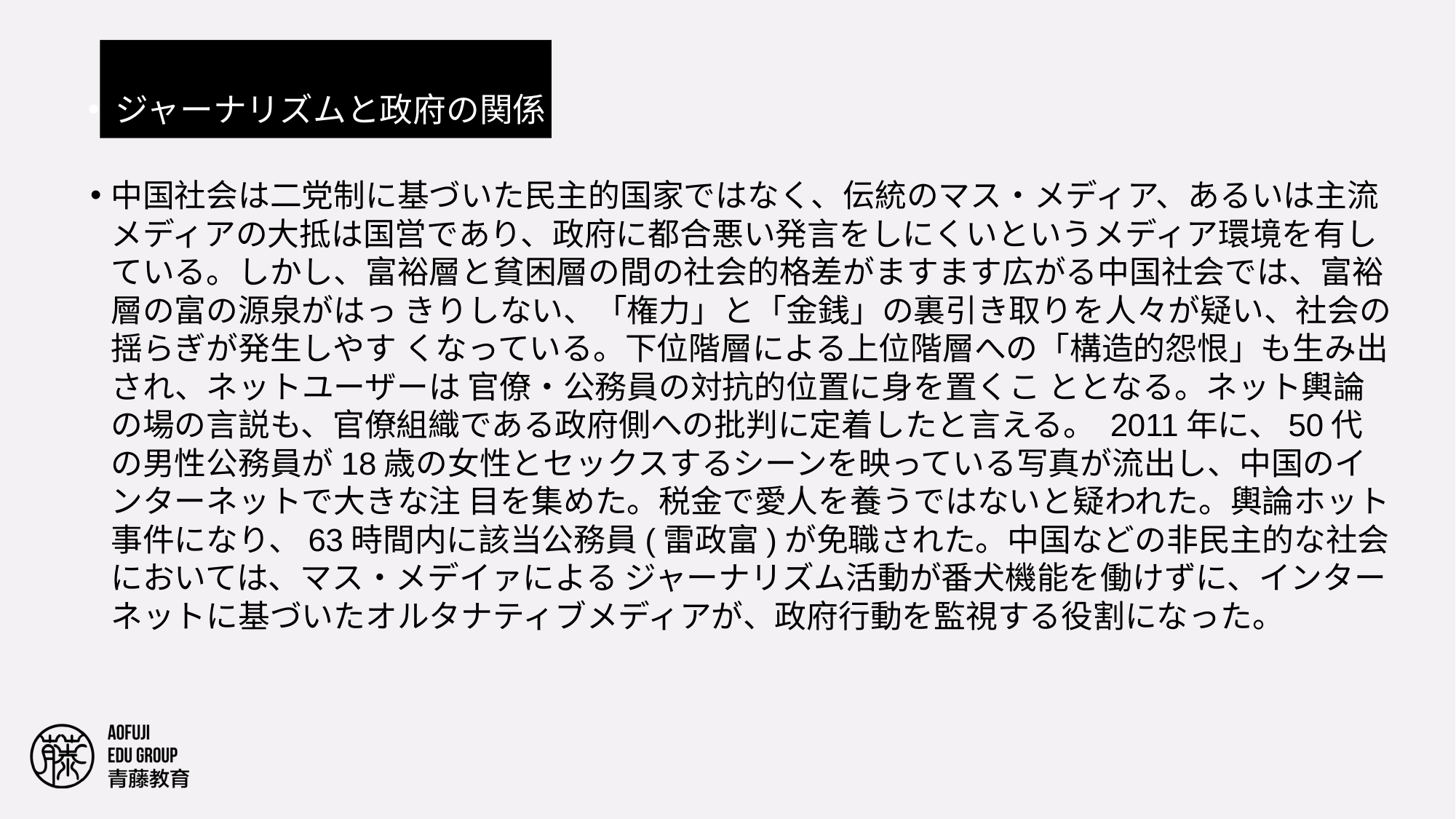

#

ジャーナリズムと政府の関係
中国社会は二党制に基づいた民主的国家ではなく、伝統のマス・メディア、あるいは主流メディアの大抵は国営であり、政府に都合悪い発言をしにくいというメディア環境を有している。しかし、富裕層と貧困層の間の社会的格差がますます広がる中国社会では、富裕層の富の源泉がはっ きりしない、「権力」と「金銭」の裏引き取りを人々が疑い、社会の揺らぎが発生しやす くなっている。下位階層による上位階層への「構造的怨恨」も生み出され、ネットユーザーは 官僚・公務員の対抗的位置に身を置くこ ととなる。ネット輿論の場の言説も、官僚組織である政府側への批判に定着したと言える。 2011年に、50代の男性公務員が18歳の女性とセックスするシーンを映っている写真が流出し、中国のインターネットで大きな注 目を集めた。税金で愛人を養うではないと疑われた。輿論ホット事件になり、63時間内に該当公務員(雷政富)が免職された。中国などの非民主的な社会においては、マス・メデイァによる ジャーナリズム活動が番犬機能を働けずに、インターネットに基づいたオルタナティブメディアが、政府行動を監視する役割になった。